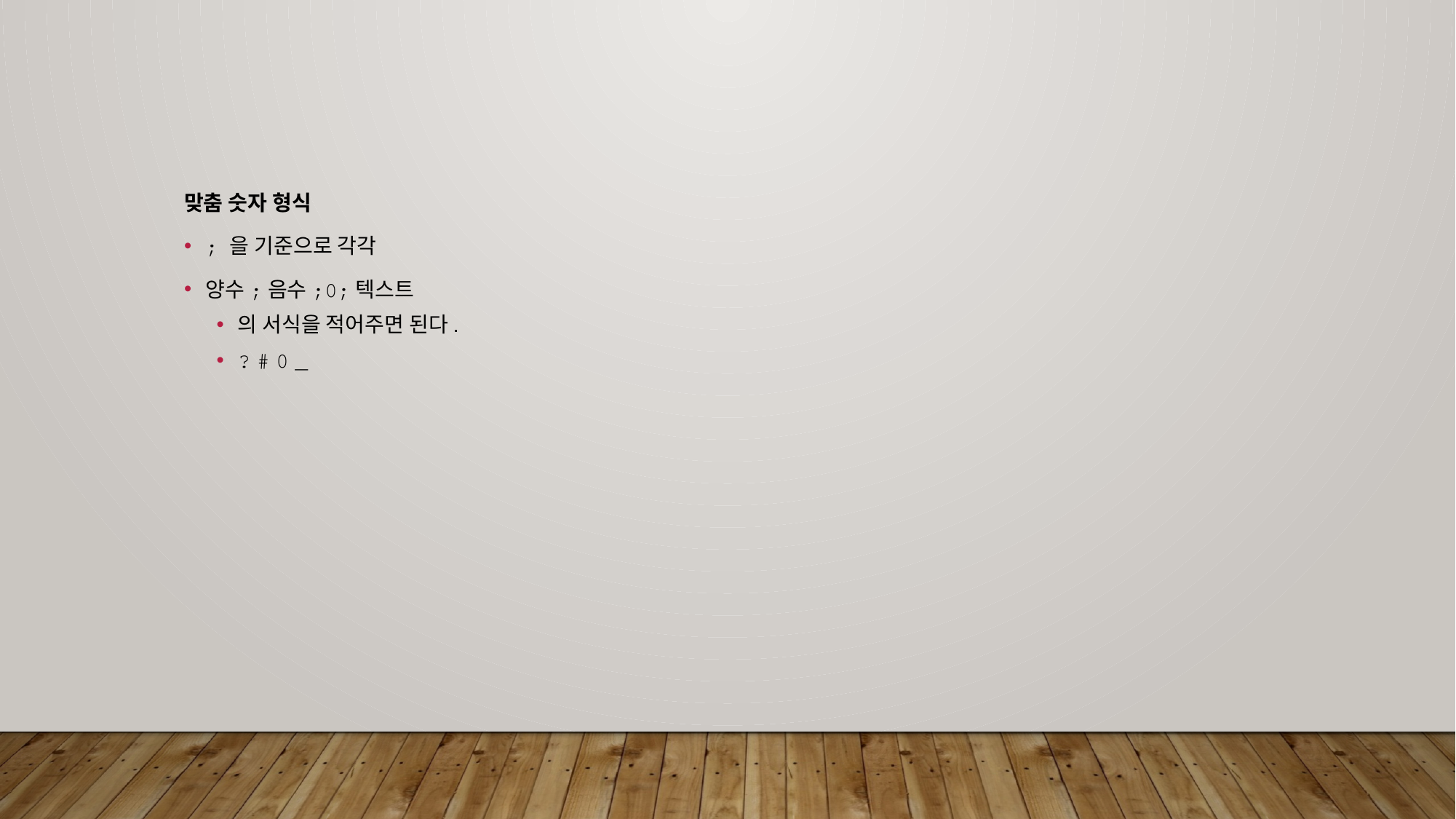

맞춤 숫자 형식
; 을 기준으로 각각
양수;음수;0;텍스트
의 서식을 적어주면 된다.
? # 0 _